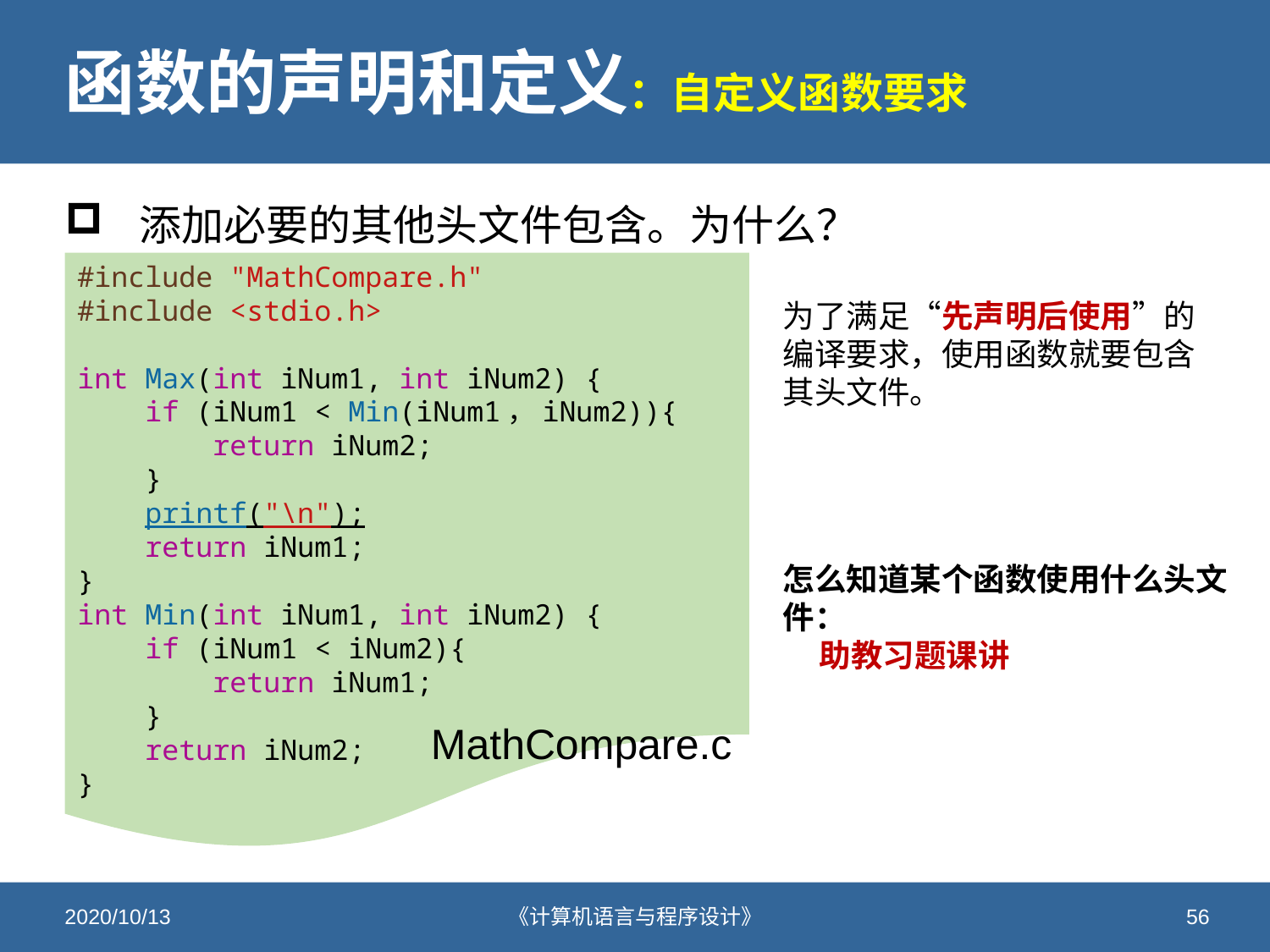

# 函数的声明和定义：自定义函数要求
添加必要的其他头文件包含。为什么？
#include "MathCompare.h"
#include <stdio.h>

int Max(int iNum1, int iNum2) {
    if (iNum1 < Min(iNum1，iNum2)){
        return iNum2;
    }
    printf("\n");
    return iNum1;
}
int Min(int iNum1, int iNum2) {
    if (iNum1 < iNum2){
        return iNum1;
    }
    return iNum2;
}
为了满足“先声明后使用”的编译要求，使用函数就要包含其头文件。
怎么知道某个函数使用什么头文件：
    助教习题课讲
MathCompare.c
2020/10/13
《计算机语言与程序设计》
56